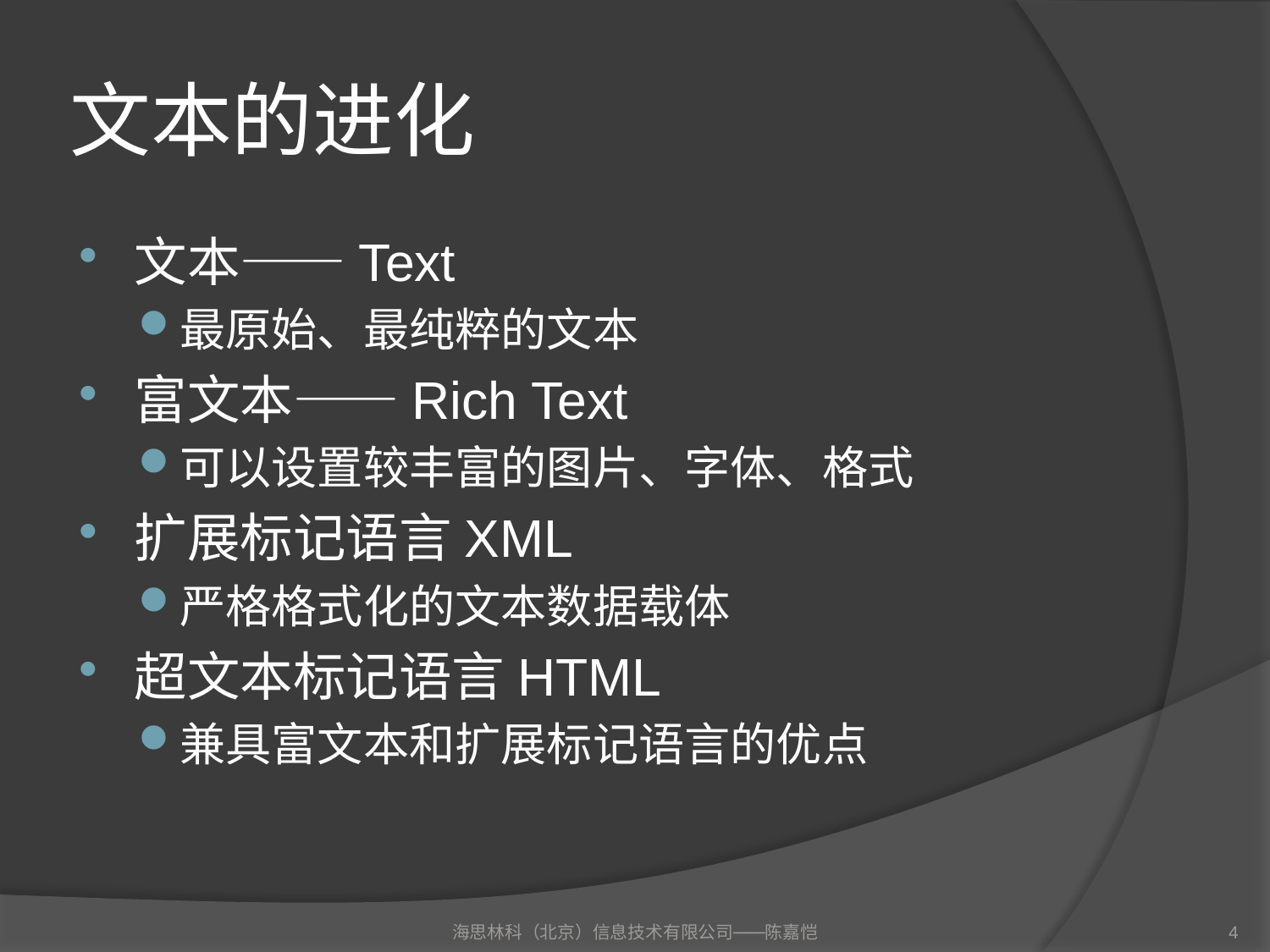

# 文本的进化
文本——Text
最原始、最纯粹的文本
富文本——Rich Text
可以设置较丰富的图片、字体、格式
扩展标记语言XML
严格格式化的文本数据载体
超文本标记语言HTML
兼具富文本和扩展标记语言的优点
海思林科（北京）信息技术有限公司——陈嘉恺
4